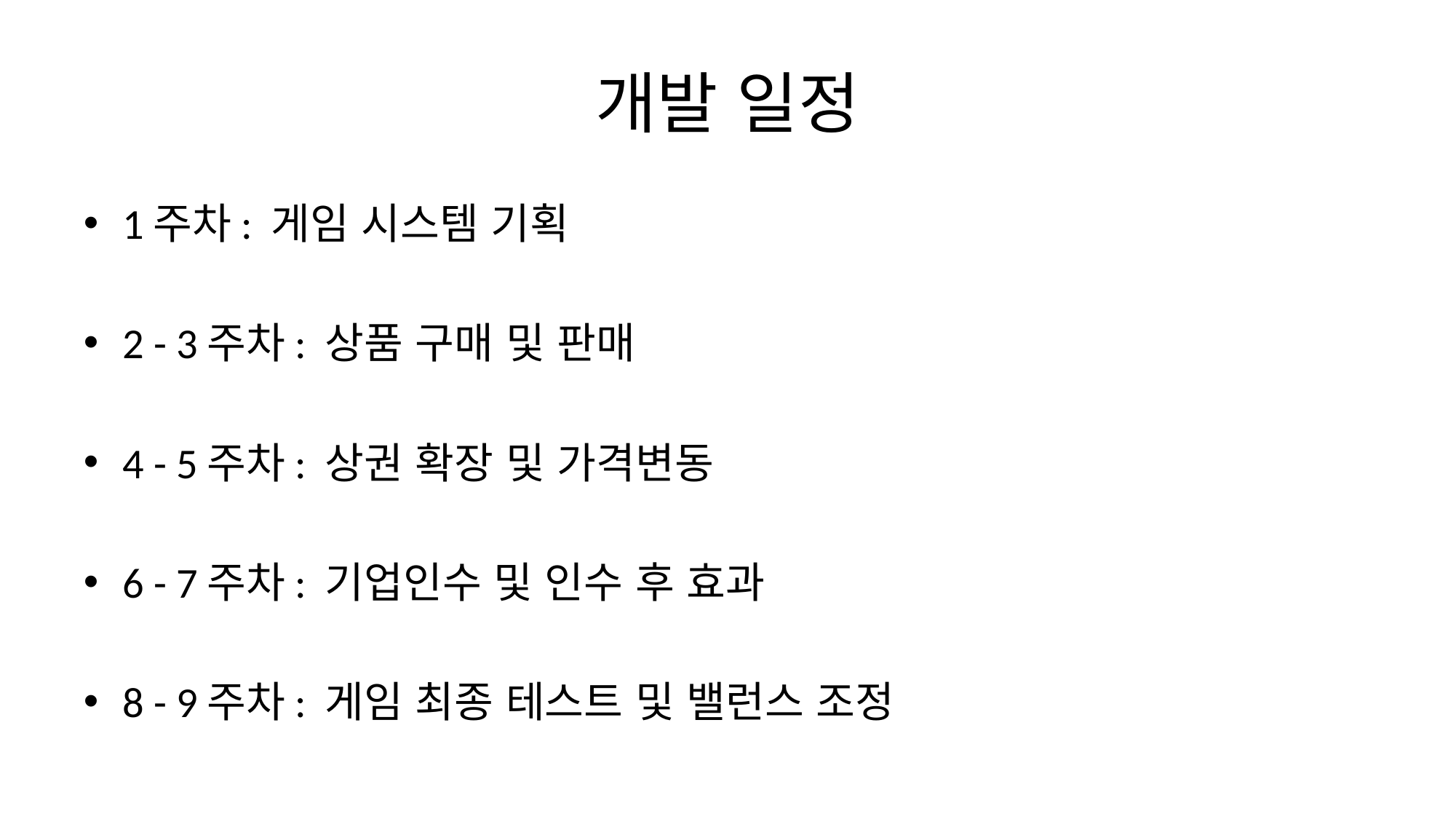

# 개발 일정
1주차: 게임 시스템 기획

2 - 3주차: 상품 구매 및 판매

4 - 5주차: 상권 확장 및 가격변동

6 - 7주차: 기업인수 및 인수 후 효과

8 - 9주차: 게임 최종 테스트 및 밸런스 조정